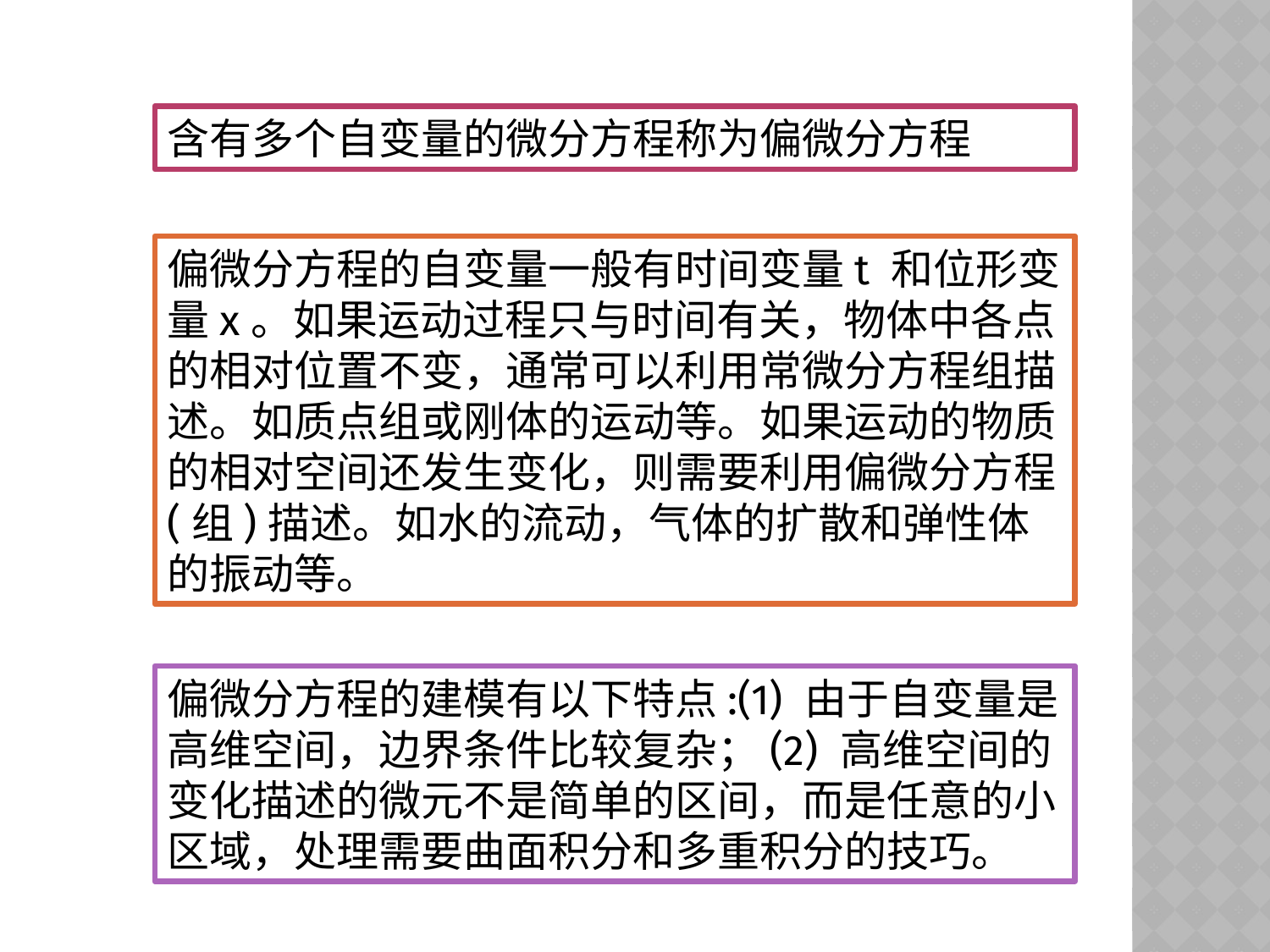

含有多个自变量的微分方程称为偏微分方程
偏微分方程的自变量一般有时间变量t 和位形变量x。如果运动过程只与时间有关，物体中各点的相对位置不变，通常可以利用常微分方程组描述。如质点组或刚体的运动等。如果运动的物质的相对空间还发生变化，则需要利用偏微分方程(组)描述。如水的流动，气体的扩散和弹性体的振动等。
偏微分方程的建模有以下特点:(1) 由于自变量是高维空间，边界条件比较复杂；(2) 高维空间的变化描述的微元不是简单的区间，而是任意的小区域，处理需要曲面积分和多重积分的技巧。